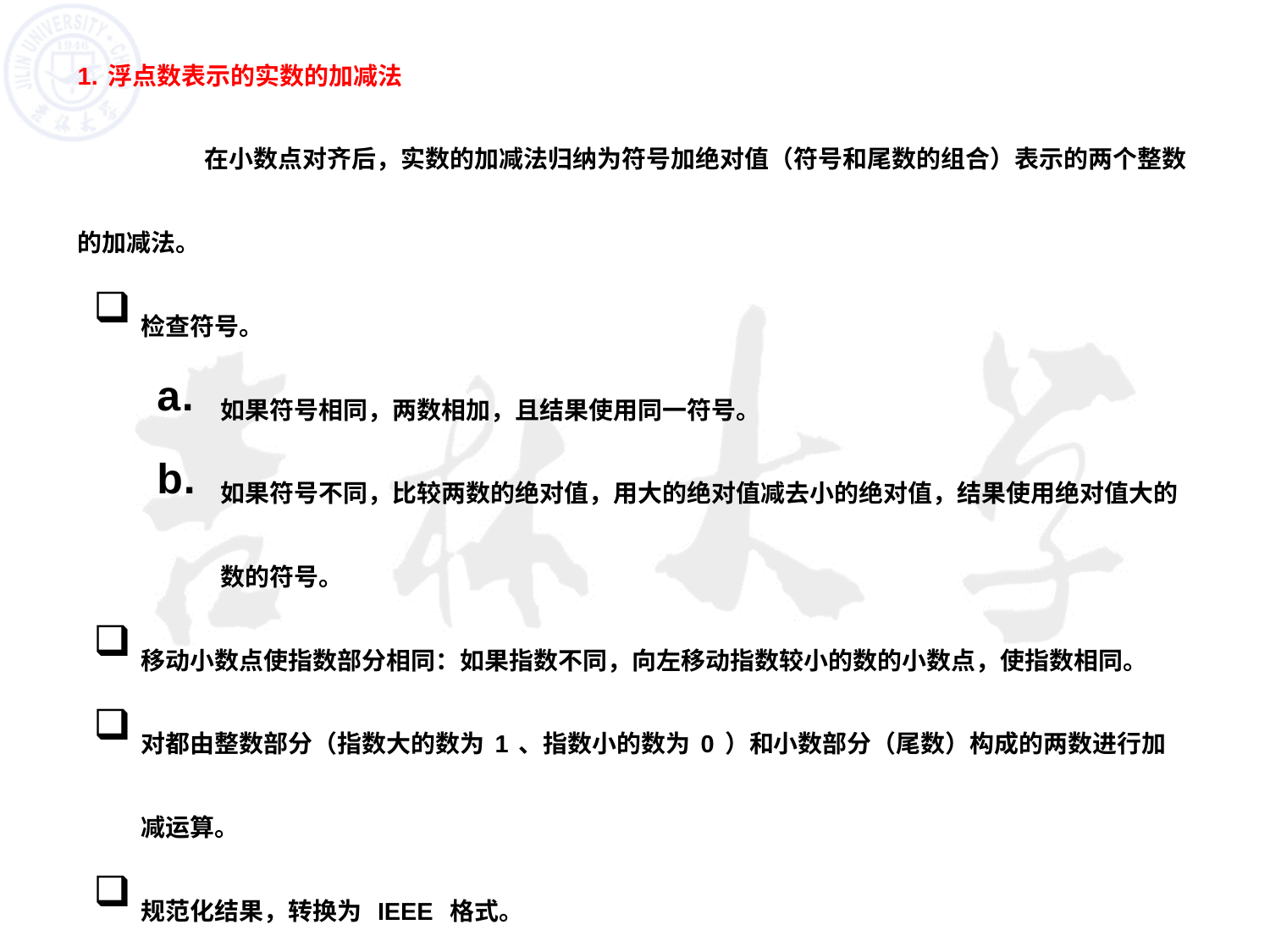

1.浮点数表示的实数的加减法
	在小数点对齐后，实数的加减法归纳为符号加绝对值（符号和尾数的组合）表示的两个整数的加减法。
检查符号。
如果符号相同，两数相加，且结果使用同一符号。
如果符号不同，比较两数的绝对值，用大的绝对值减去小的绝对值，结果使用绝对值大的数的符号。
移动小数点使指数部分相同：如果指数不同，向左移动指数较小的数的小数点，使指数相同。
对都由整数部分（指数大的数为1、指数小的数为0）和小数部分（尾数）构成的两数进行加减运算。
规范化结果，转换为 IEEE 格式。